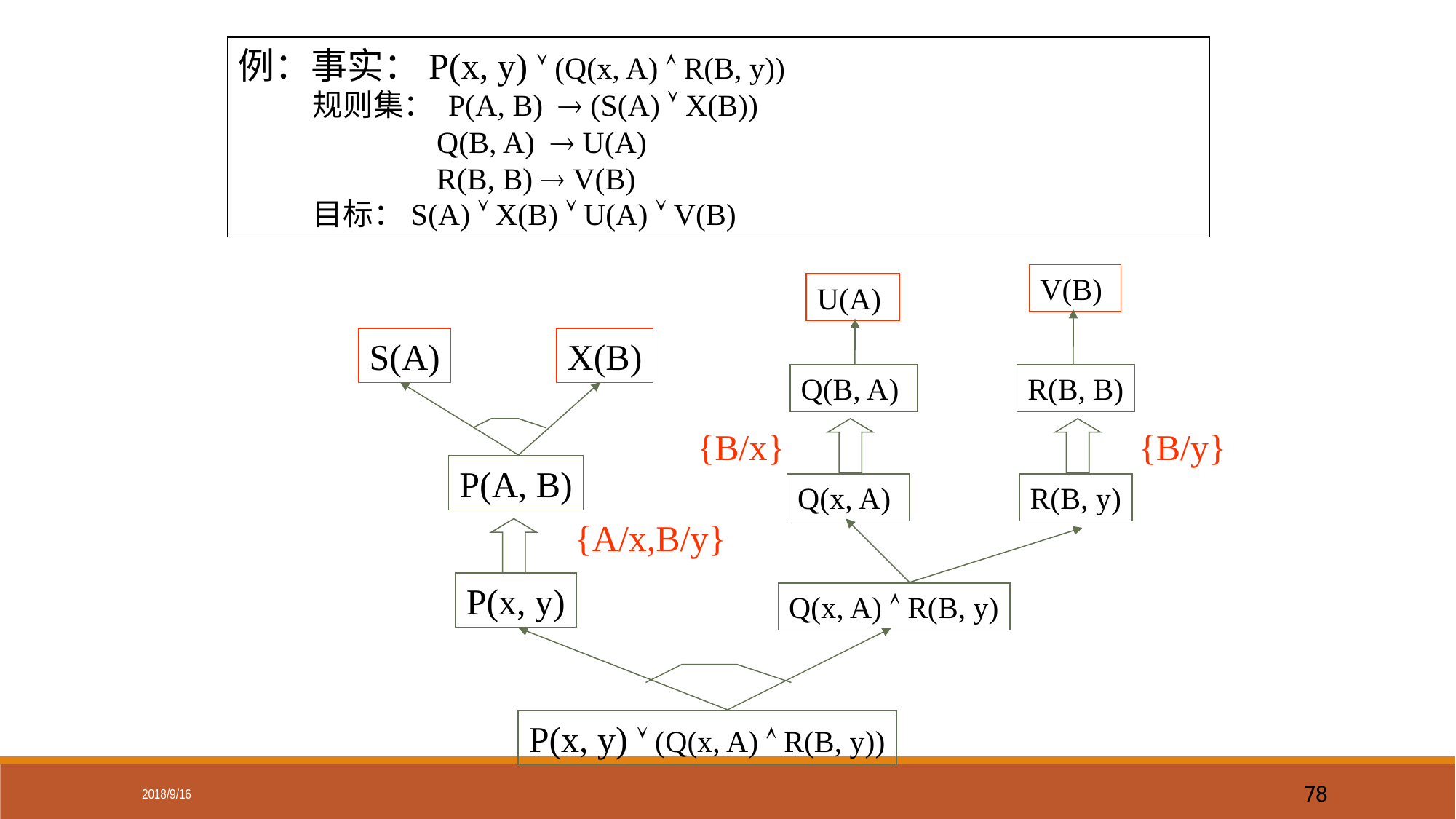

例：事实：P(x, y) ∨ (Q(x, A) ∧ R(B, y))
          规则集： P(A, B)  → (S(A) ∨ X(B))
                          Q(B, A)  → U(A)
                          R(B, B) → V(B)
          目标：S(A) ∨ X(B) ∨ U(A) ∨ V(B)
V(B)
U(A)

S(A)
X(B)
Q(B, A)
R(B, B)

{B/x}

{B/y}
P(A, B)
Q(x, A)
R(B, y)
{A/x,B/y}

P(x, y)
Q(x, A) ∧ R(B, y)

P(x, y) ∨ (Q(x, A) ∧ R(B, y))
2018/9/16
78